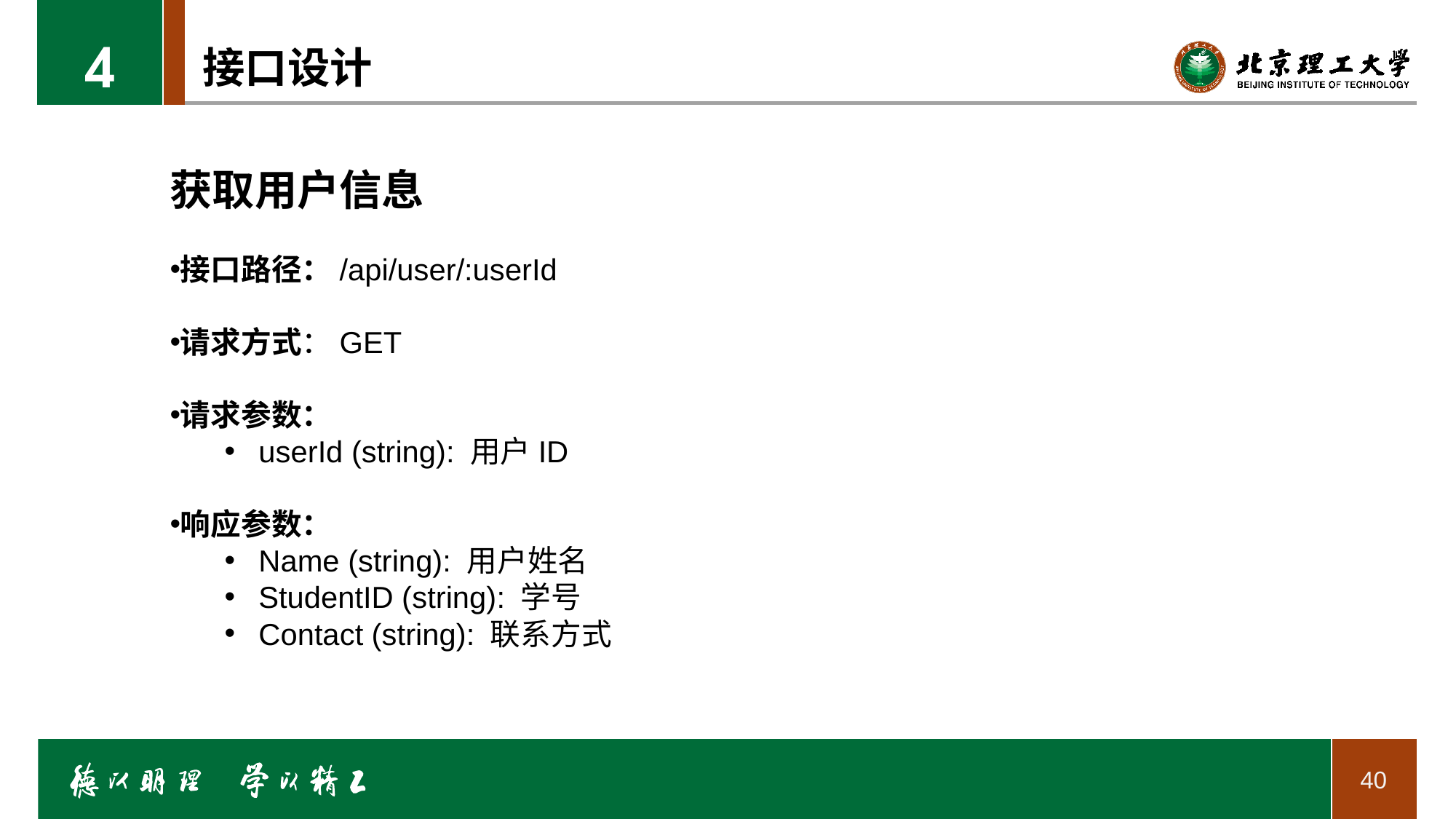

4
# 接口设计
获取用户信息

接口路径：/api/user/:userId

请求方式：GET

请求参数：
userId (string): 用户ID

响应参数：
Name (string): 用户姓名
StudentID (string): 学号
Contact (string): 联系方式